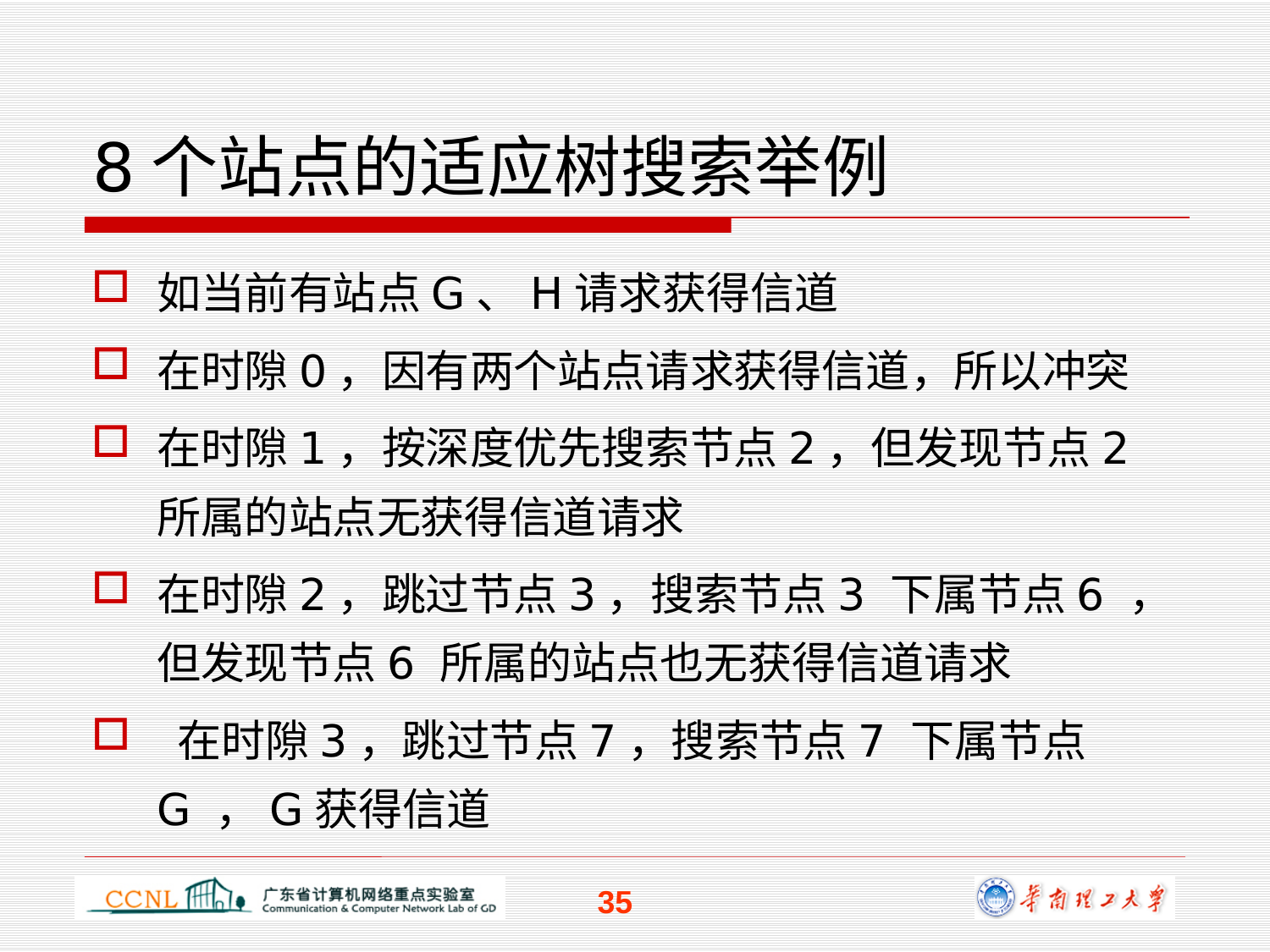

# 8个站点的适应树搜索举例
如当前有站点G、H请求获得信道
在时隙0，因有两个站点请求获得信道，所以冲突
在时隙1，按深度优先搜索节点2，但发现节点2 所属的站点无获得信道请求
在时隙2，跳过节点3，搜索节点3 下属节点6 ，但发现节点6 所属的站点也无获得信道请求
 在时隙3，跳过节点7，搜索节点7 下属节点G ，G获得信道